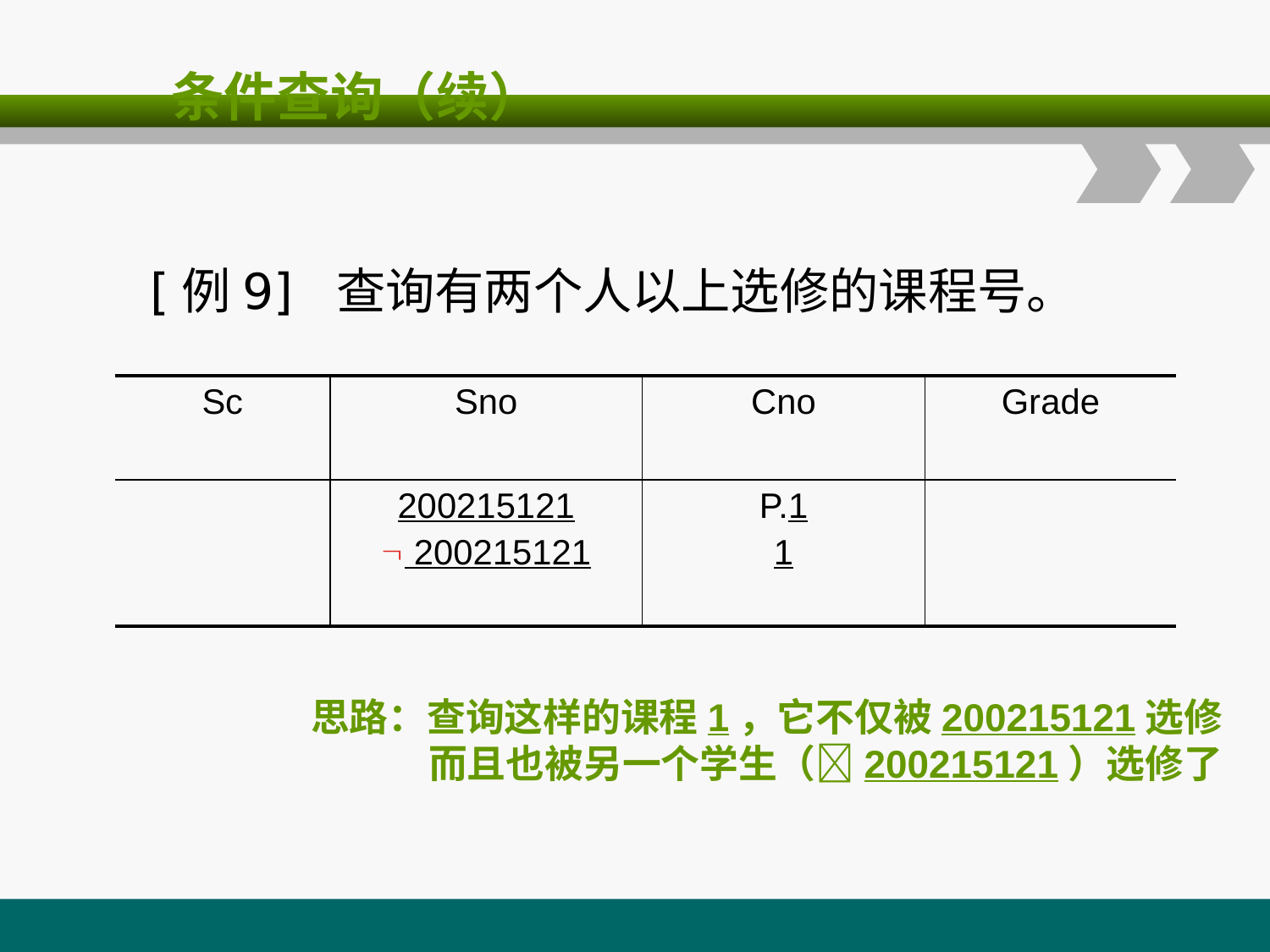

# 条件查询（续）
[例9]  查询有两个人以上选修的课程号。
| Sc | Sno | Cno | Grade |
| --- | --- | --- | --- |
|  | 200215121 ¬ 200215121 | P.1 1 |  |
思路：查询这样的课程1，它不仅被200215121选修
            而且也被另一个学生（¬200215121）选修了